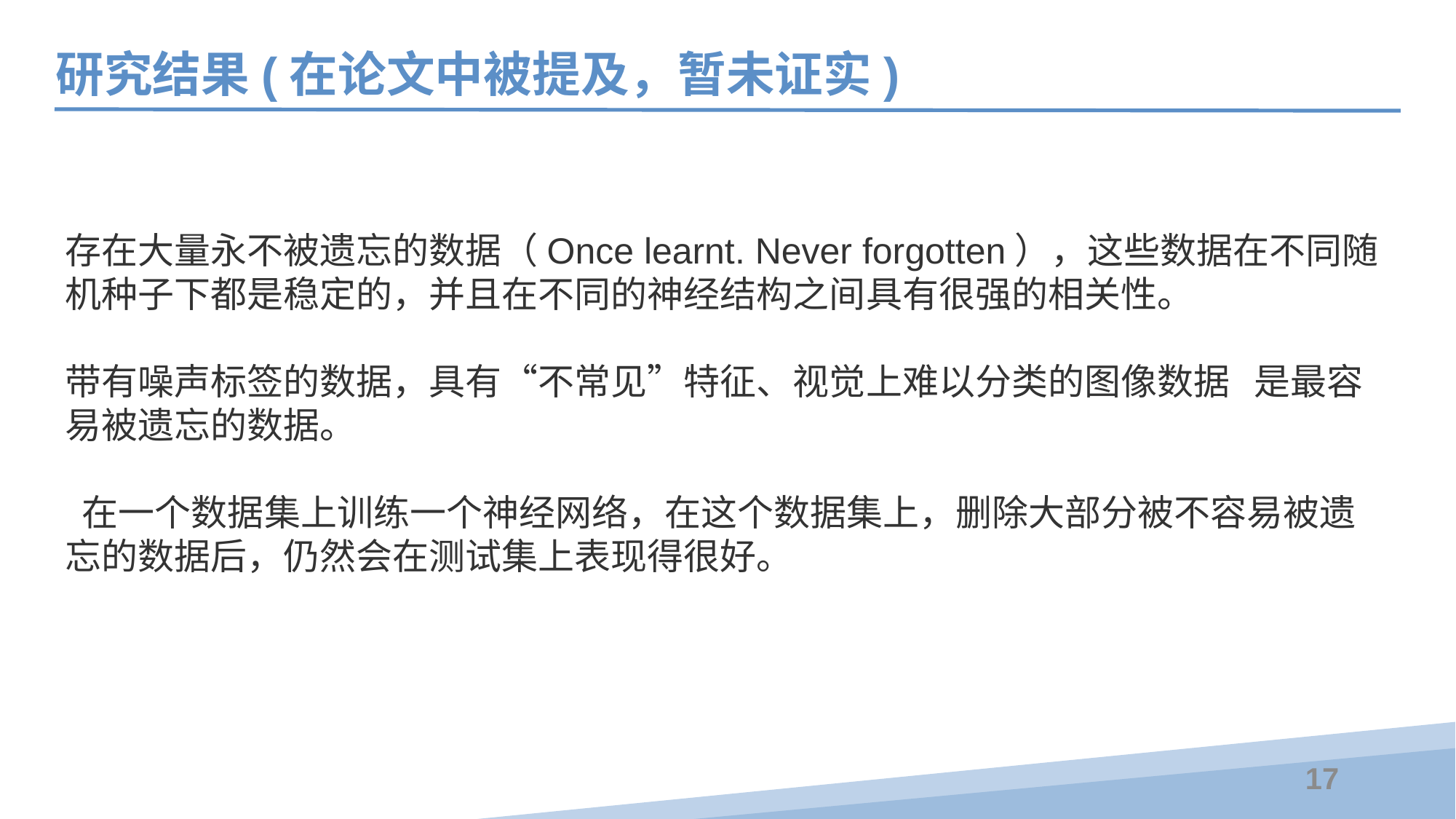

研究结果(在论文中被提及，暂未证实)
存在大量永不被遗忘的数据（Once learnt. Never forgotten），这些数据在不同随机种子下都是稳定的，并且在不同的神经结构之间具有很强的相关性。

带有噪声标签的数据，具有“不常见”特征、视觉上难以分类的图像数据   是最容易被遗忘的数据。

 在一个数据集上训练一个神经网络，在这个数据集上，删除大部分被不容易被遗忘的数据后，仍然会在测试集上表现得很好。

17